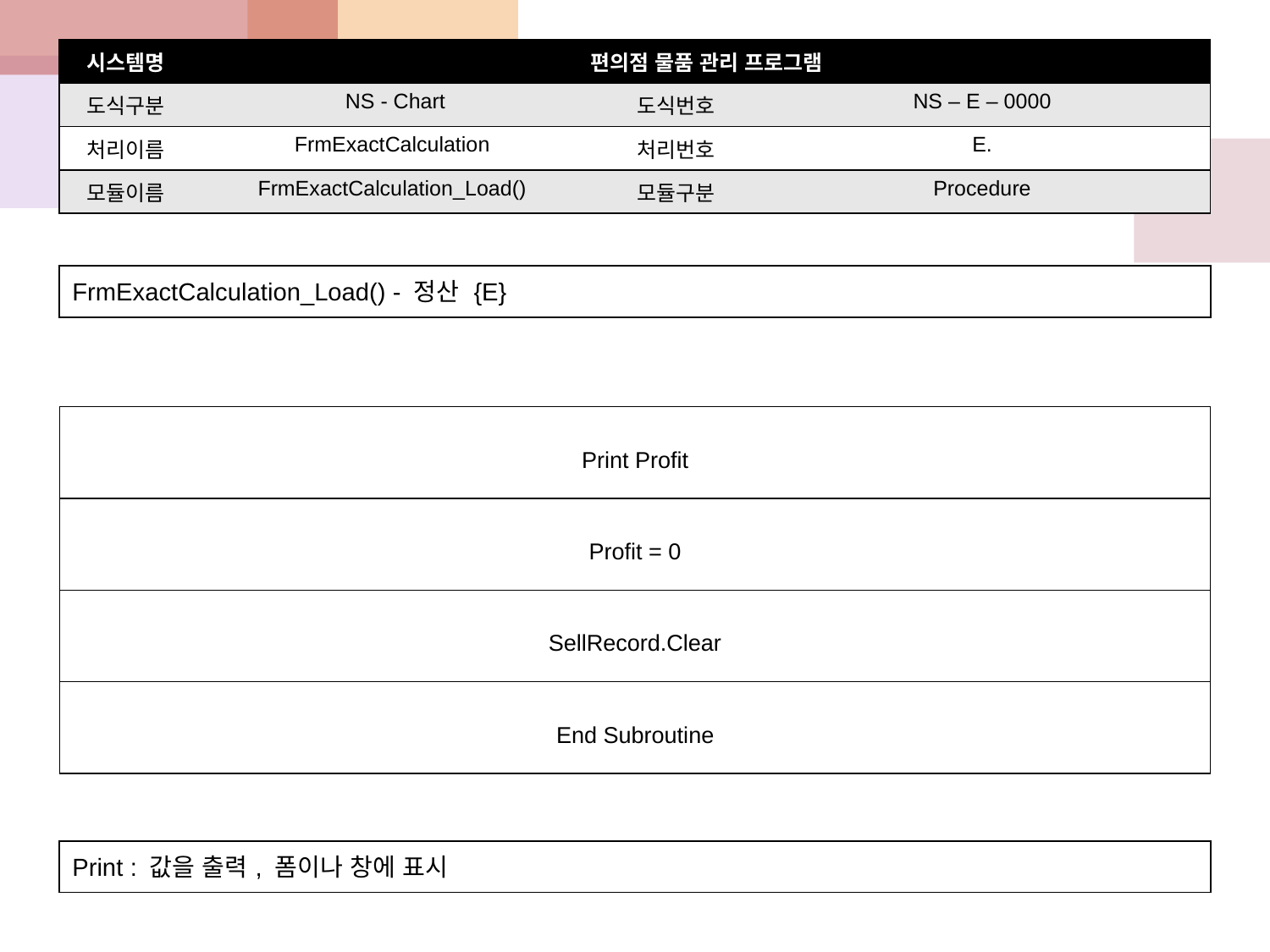

| 시스템명 | 편의점 물품 관리 프로그램 |  |  |
| --- | --- | --- | --- |
| 도식구분 | NS - Chart | 도식번호 | NS – E – 0000 |
| 처리이름 | FrmExactCalculation | 처리번호 | E. |
| 모듈이름 | FrmExactCalculation\_Load() | 모듈구분 | Procedure |
| FrmExactCalculation\_Load() - 정산 {E} |
| --- |
| Print Profit |
| --- |
| Profit = 0 |
| SellRecord.Clear |
| End Subroutine |
| Print : 값을 출력, 폼이나 창에 표시 |
| --- |